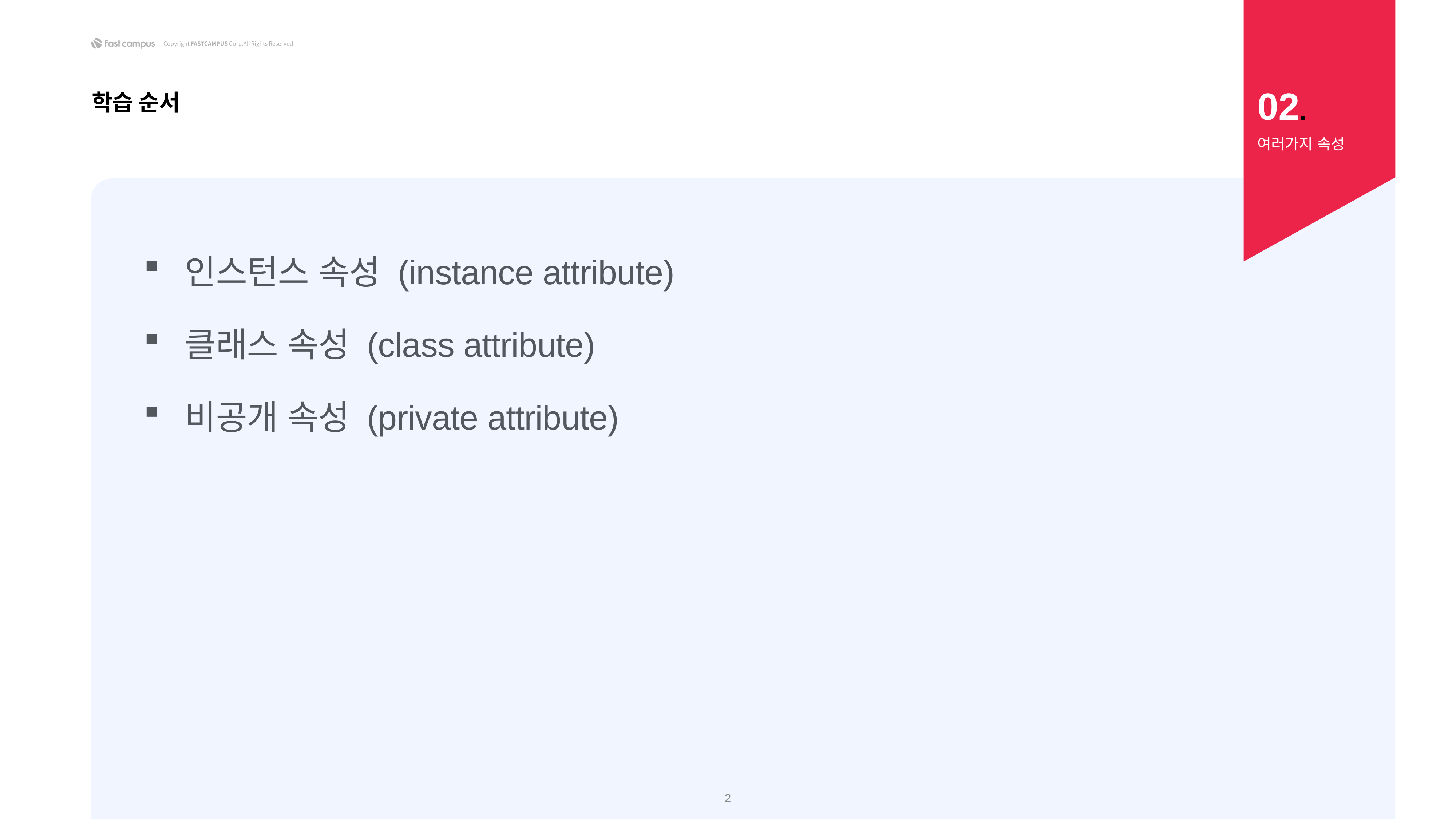

02.
학습 순서
여러가지 속성
인스턴스 속성 (instance attribute)
클래스 속성 (class attribute)
비공개 속성 (private attribute)
2